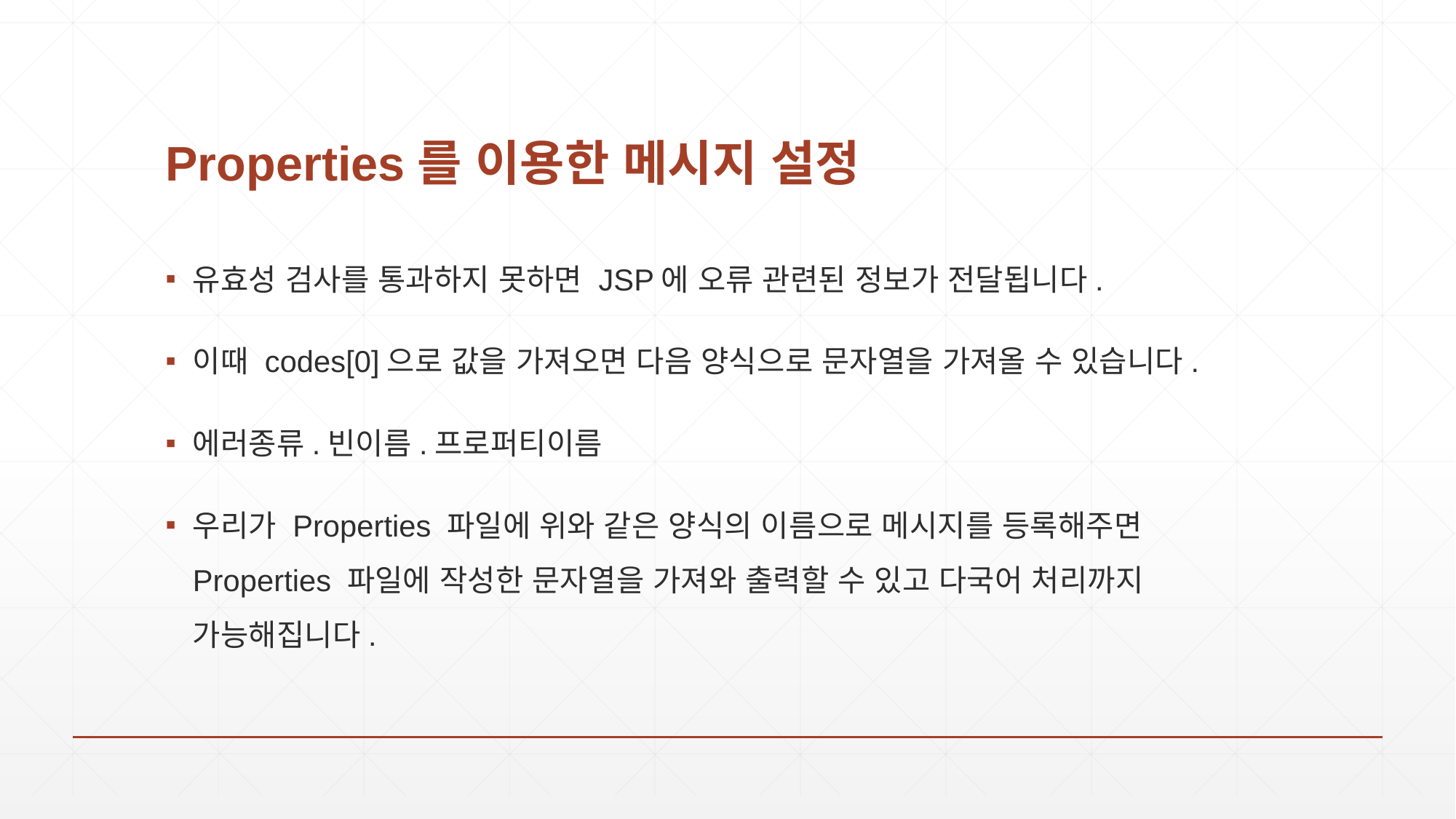

# Properties를 이용한 메시지 설정
유효성 검사를 통과하지 못하면 JSP에 오류 관련된 정보가 전달됩니다.
이때 codes[0]으로 값을 가져오면 다음 양식으로 문자열을 가져올 수 있습니다.
에러종류.빈이름.프로퍼티이름
우리가 Properties 파일에 위와 같은 양식의 이름으로 메시지를 등록해주면 Properties 파일에 작성한 문자열을 가져와 출력할 수 있고 다국어 처리까지 가능해집니다.